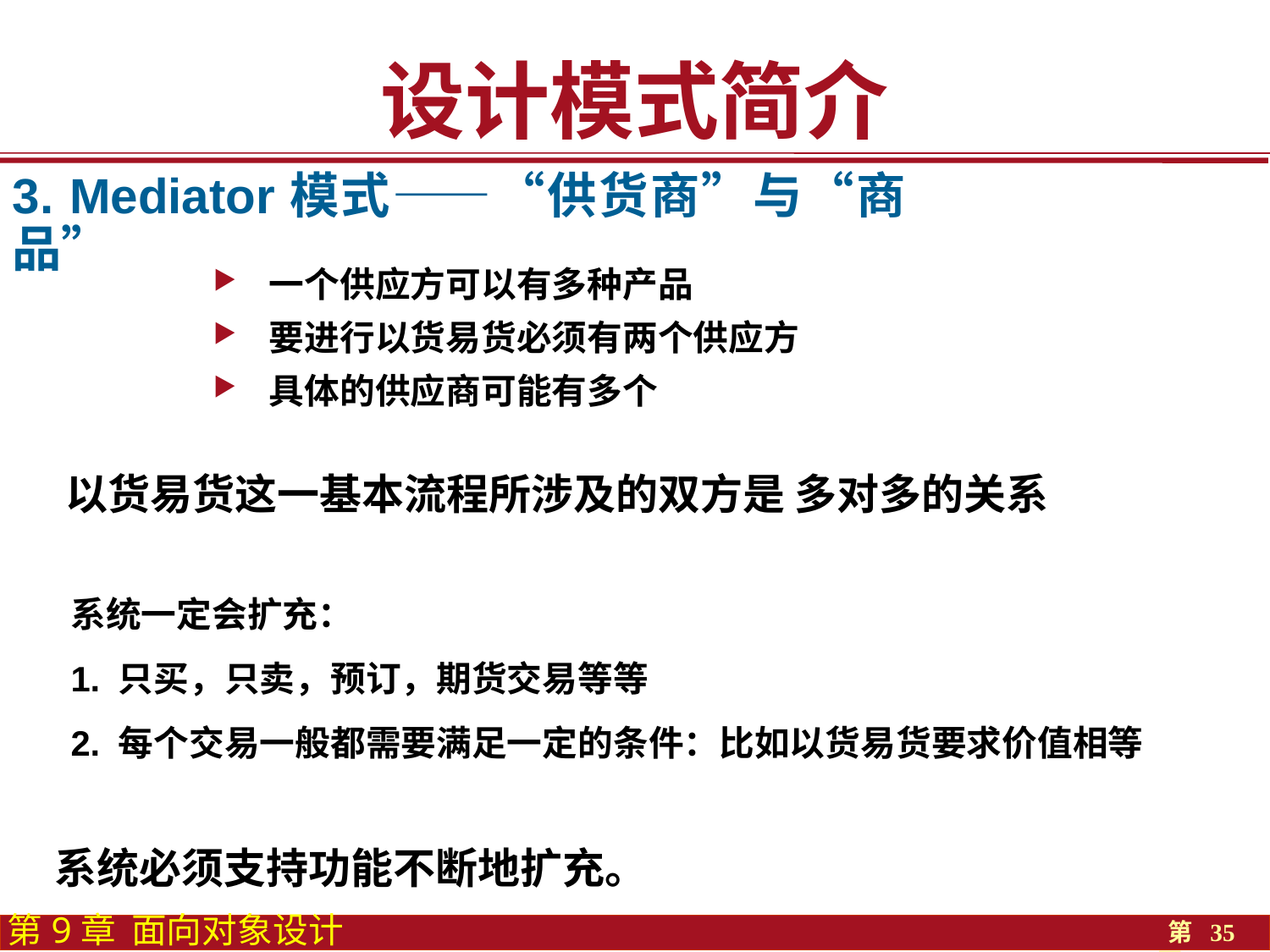

设计模式简介
3. Mediator模式——“供货商”与“商品”
 一个供应方可以有多种产品
 要进行以货易货必须有两个供应方
 具体的供应商可能有多个
以货易货这一基本流程所涉及的双方是 多对多的关系
系统一定会扩充：
1. 只买，只卖，预订，期货交易等等
2. 每个交易一般都需要满足一定的条件：比如以货易货要求价值相等
系统必须支持功能不断地扩充。